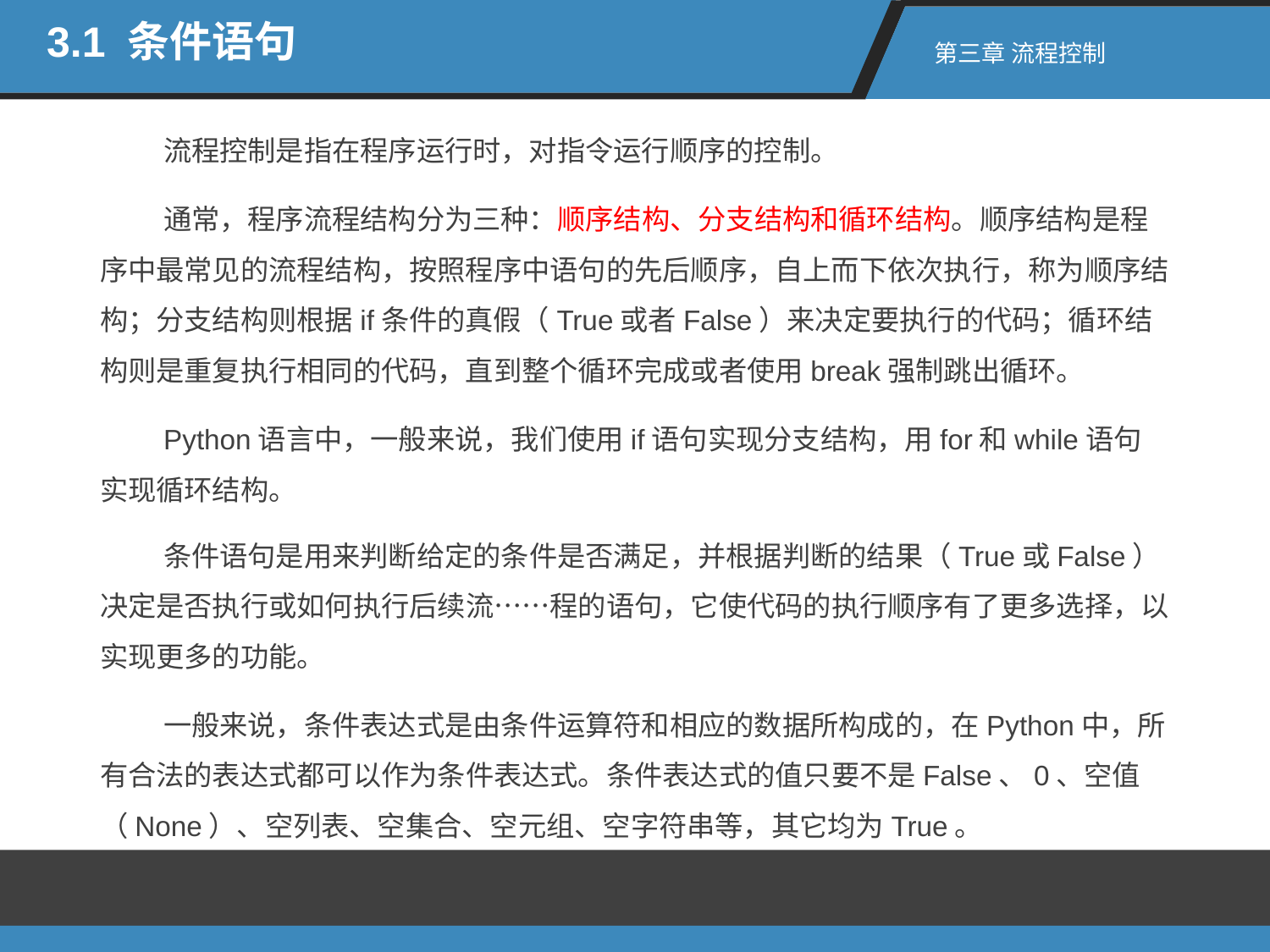

3.1 条件语句
第三章 流程控制
流程控制是指在程序运行时，对指令运行顺序的控制。
通常，程序流程结构分为三种：顺序结构、分支结构和循环结构。顺序结构是程序中最常见的流程结构，按照程序中语句的先后顺序，自上而下依次执行，称为顺序结构；分支结构则根据if条件的真假（True或者False）来决定要执行的代码；循环结构则是重复执行相同的代码，直到整个循环完成或者使用break强制跳出循环。
Python语言中，一般来说，我们使用if语句实现分支结构，用for和while语句实现循环结构。
条件语句是用来判断给定的条件是否满足，并根据判断的结果（True或False）决定是否执行或如何执行后续流……程的语句，它使代码的执行顺序有了更多选择，以实现更多的功能。
一般来说，条件表达式是由条件运算符和相应的数据所构成的，在Python中，所有合法的表达式都可以作为条件表达式。条件表达式的值只要不是False、0、空值（None）、空列表、空集合、空元组、空字符串等，其它均为True。